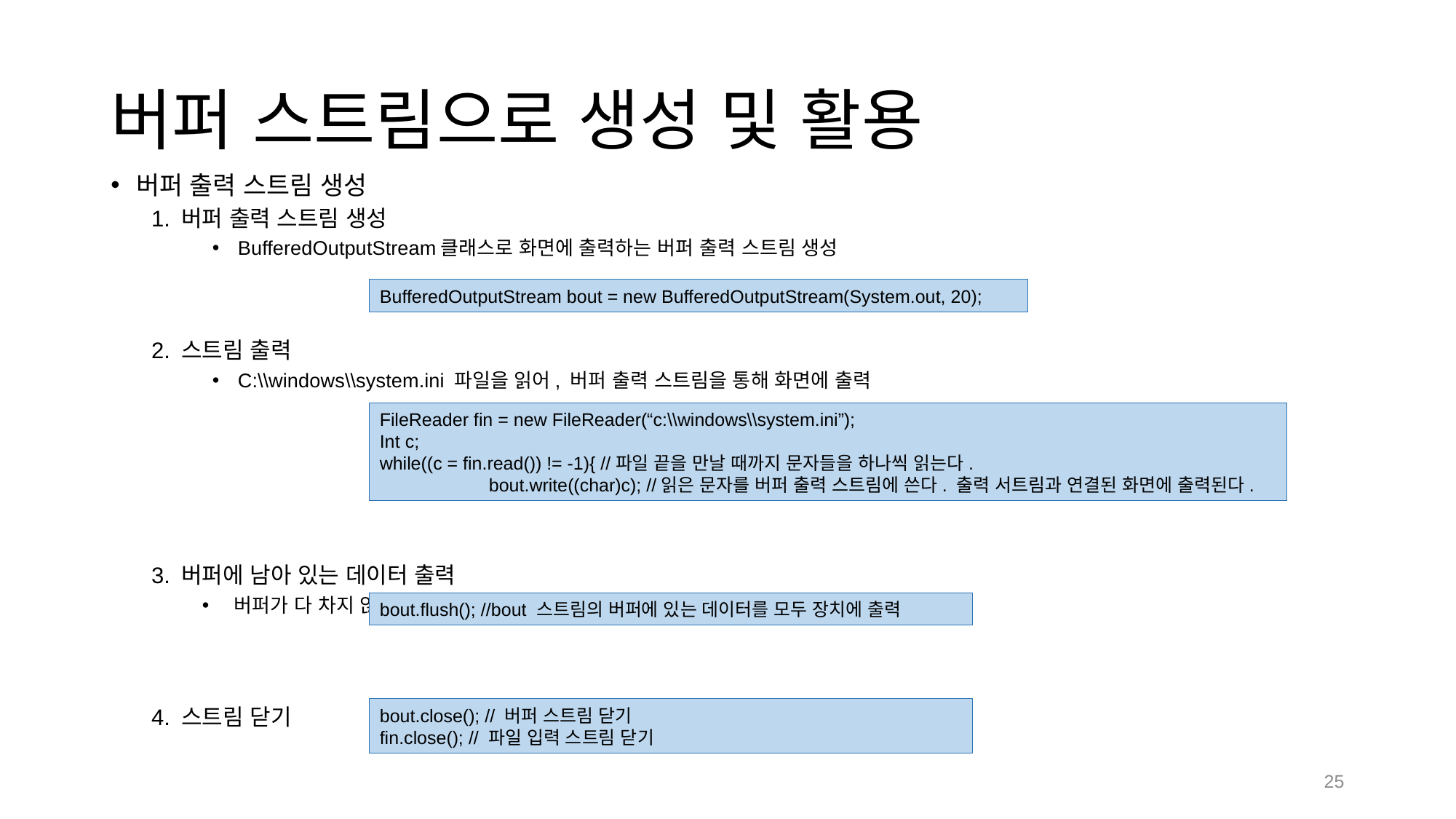

# 버퍼 스트림으로 생성 및 활용
버퍼 출력 스트림 생성
1. 버퍼 출력 스트림 생성
BufferedOutputStream클래스로 화면에 출력하는 버퍼 출력 스트림 생성

2. 스트림 출력
C:\\windows\\system.ini 파일을 읽어, 버퍼 출력 스트림을 통해 화면에 출력

3. 버퍼에 남아 있는 데이터 출력
버퍼가 다 차지 않은 상태에서 버퍼에 있는 데이터를 강제로 출력

4. 스트림 닫기

BufferedOutputStream bout = new BufferedOutputStream(System.out, 20);
FileReader fin = new FileReader(“c:\\windows\\system.ini”);
Int c;
while((c = fin.read()) != -1){ //파일 끝을 만날 때까지 문자들을 하나씩 읽는다.
	bout.write((char)c); //읽은 문자를 버퍼 출력 스트림에 쓴다. 출력 서트림과 연결된 화면에 출력된다.
bout.flush(); //bout 스트림의 버퍼에 있는 데이터를 모두 장치에 출력
bout.close(); // 버퍼 스트림 닫기
fin.close(); // 파일 입력 스트림 닫기
25